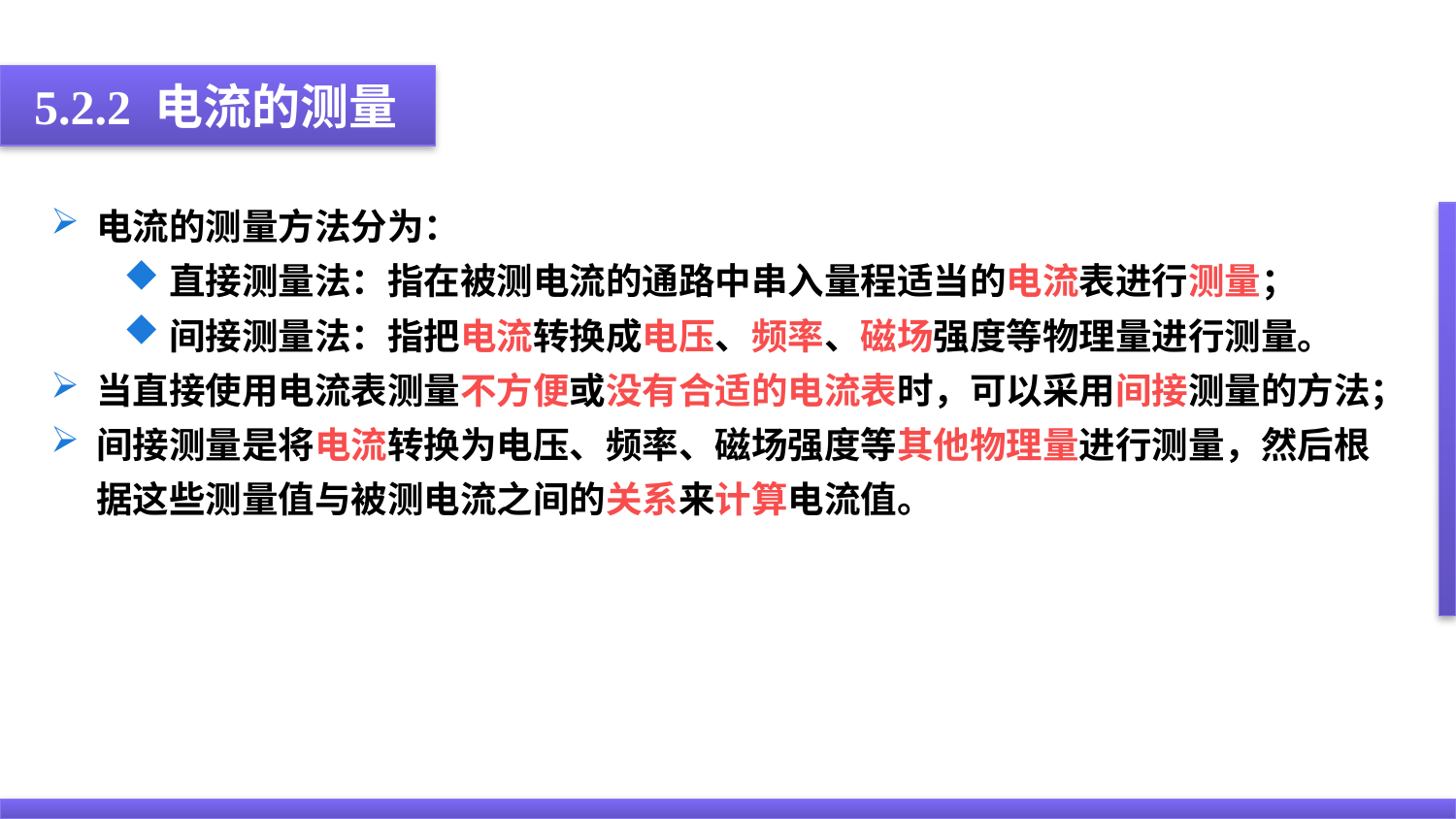

5.2.2 电流的测量
电流的测量方法分为：
直接测量法：指在被测电流的通路中串入量程适当的电流表进行测量；
间接测量法：指把电流转换成电压、频率、磁场强度等物理量进行测量。
当直接使用电流表测量不方便或没有合适的电流表时，可以采用间接测量的方法；
间接测量是将电流转换为电压、频率、磁场强度等其他物理量进行测量，然后根据这些测量值与被测电流之间的关系来计算电流值。